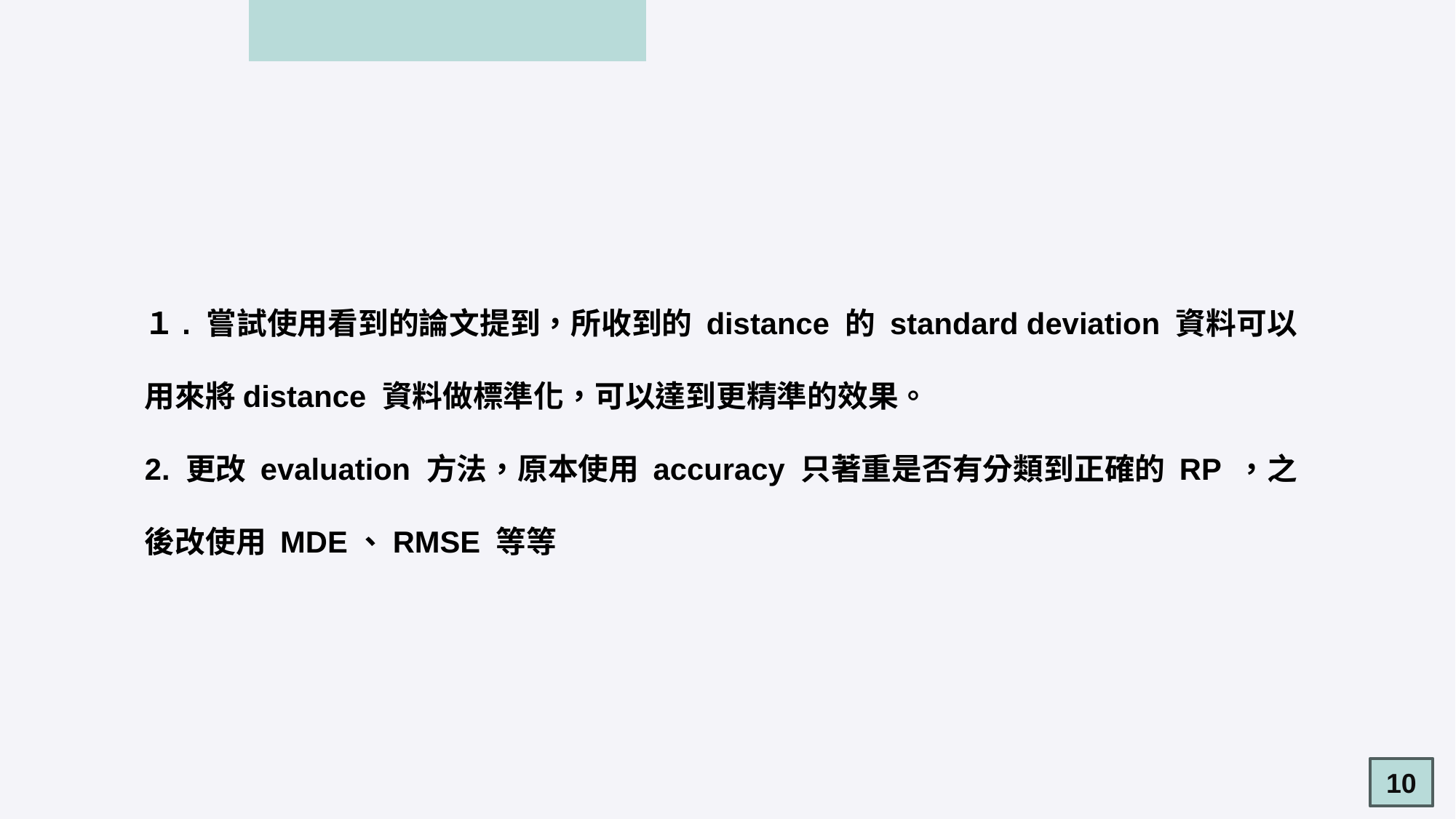

１. 嘗試使用看到的論文提到，所收到的 distance 的 standard deviation 資料可以用來將distance 資料做標準化，可以達到更精準的效果。
2. 更改 evaluation 方法，原本使用 accuracy 只著重是否有分類到正確的 RP ，之後改使用 MDE、RMSE 等等
10